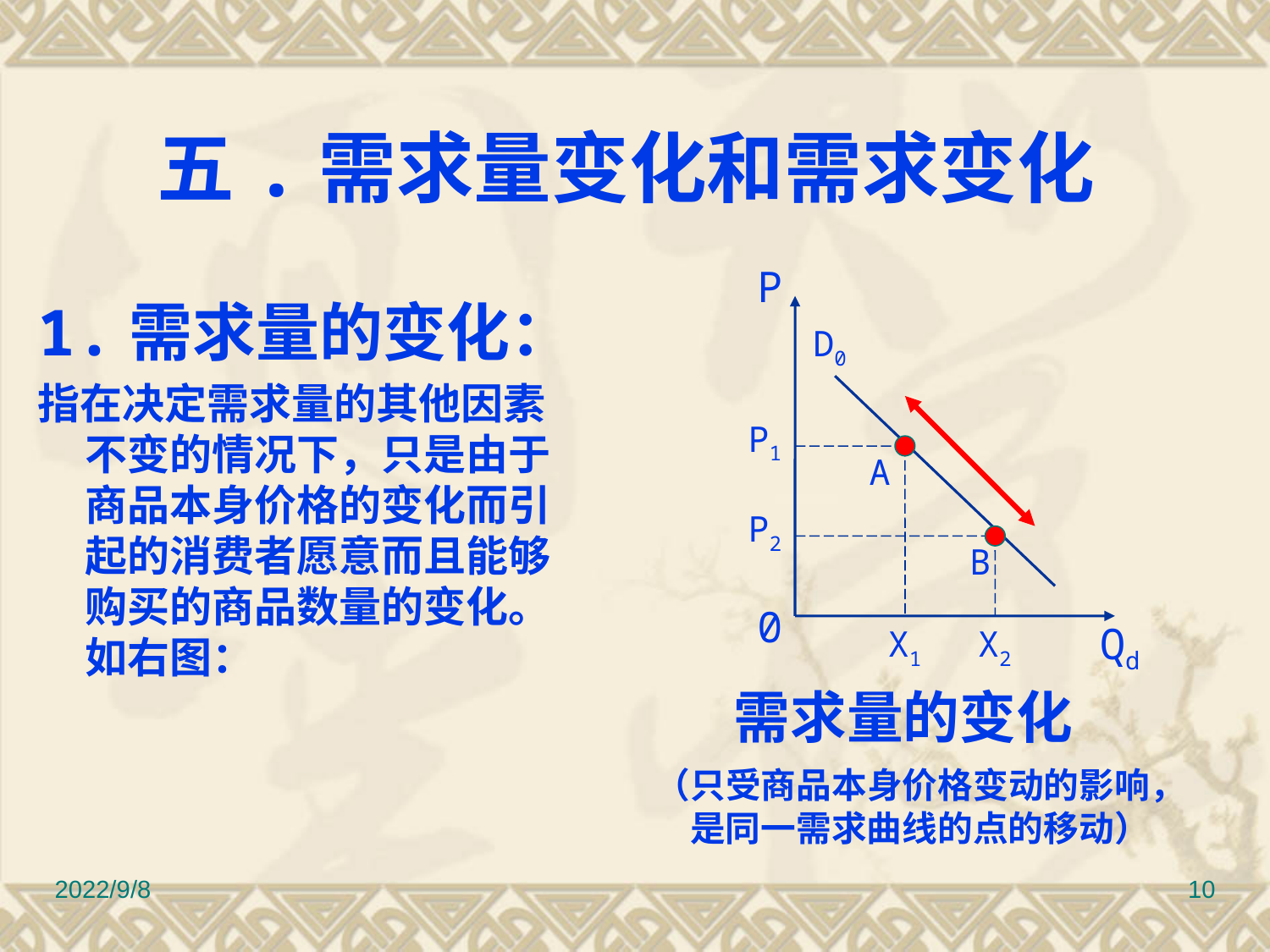

# 五.需求量变化和需求变化
P
1.需求量的变化：
指在决定需求量的其他因素不变的情况下，只是由于商品本身价格的变化而引起的消费者愿意而且能够购买的商品数量的变化。如右图：

D0

P1

A
P2

B
0

Qd
X1
X2
 需求量的变化
（只受商品本身价格变动的影响，
是同一需求曲线的点的移动）
2022/9/8
10